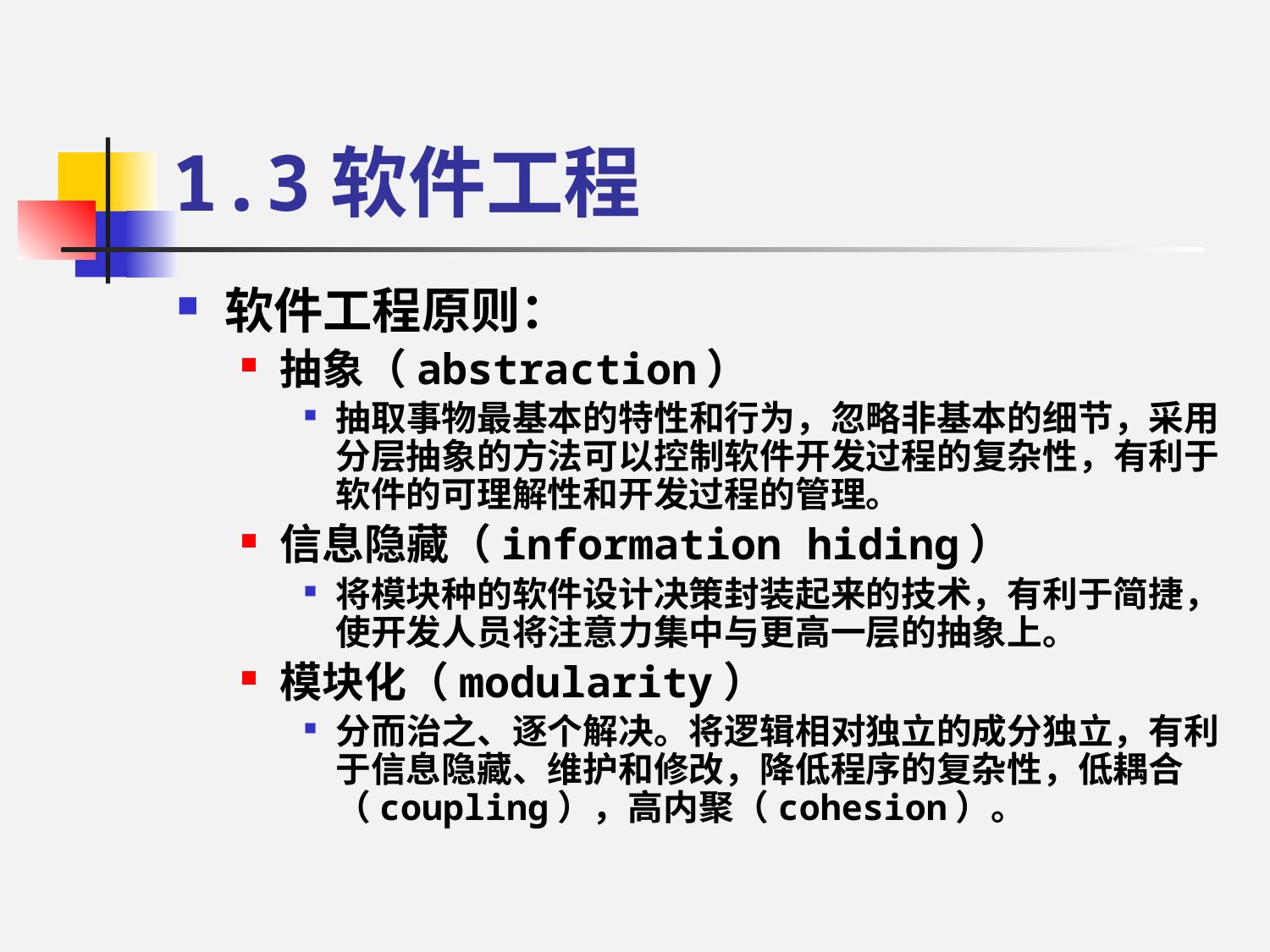

# 1.3软件工程
软件工程原则：
抽象（abstraction）
抽取事物最基本的特性和行为，忽略非基本的细节，采用分层抽象的方法可以控制软件开发过程的复杂性，有利于软件的可理解性和开发过程的管理。
信息隐藏（information hiding）
将模块种的软件设计决策封装起来的技术，有利于简捷，使开发人员将注意力集中与更高一层的抽象上。
模块化（modularity）
分而治之、逐个解决。将逻辑相对独立的成分独立，有利于信息隐藏、维护和修改，降低程序的复杂性，低耦合（coupling），高内聚（cohesion）。
13